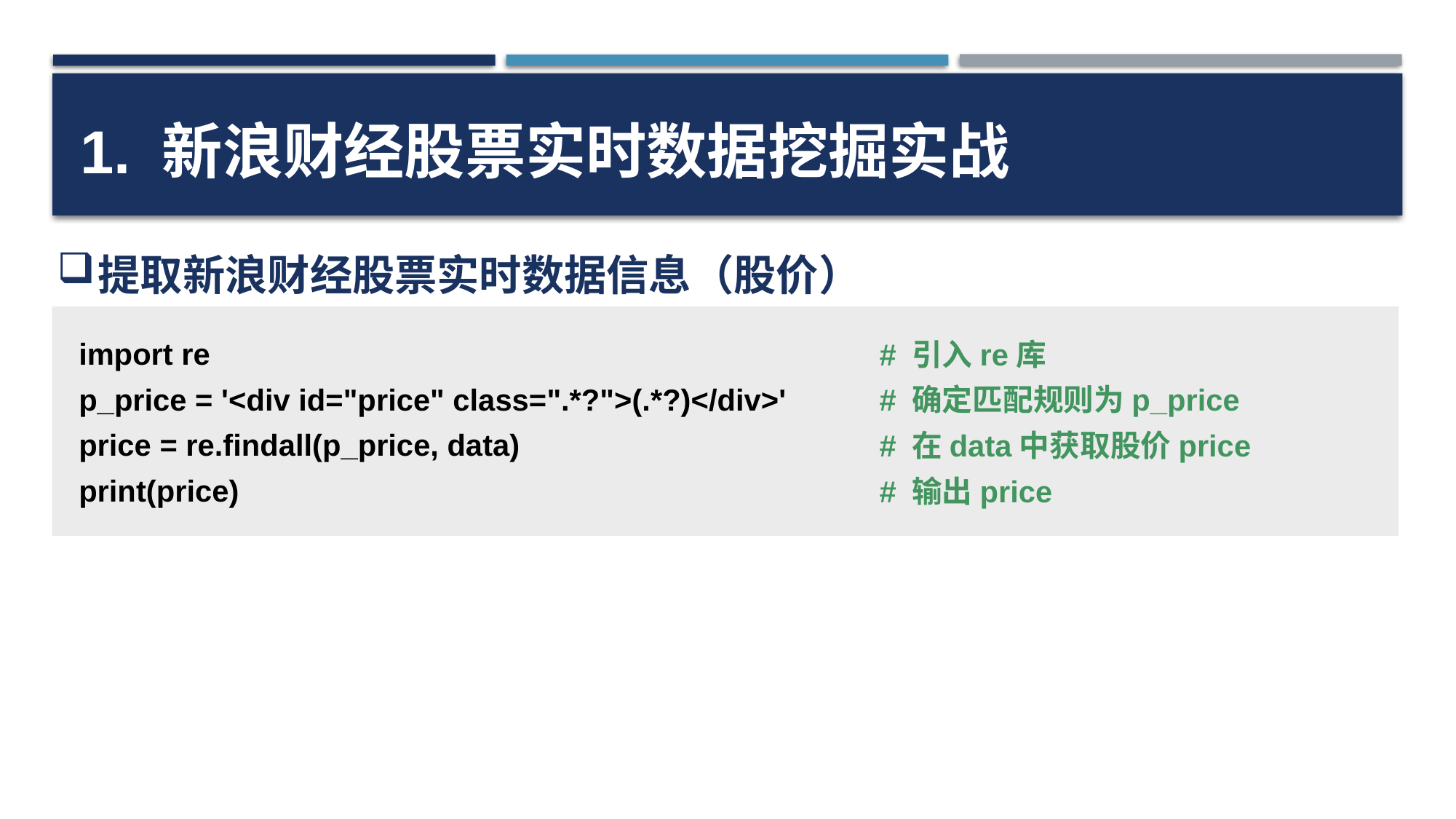

1. 新浪财经股票实时数据挖掘实战
提取新浪财经股票实时数据信息（股价）

import re
p_price = '<div id="price" class=".*?">(.*?)</div>'
price = re.findall(p_price, data)
print(price)
# 引入re库
# 确定匹配规则为p_price
# 在data中获取股价price
# 输出price
7